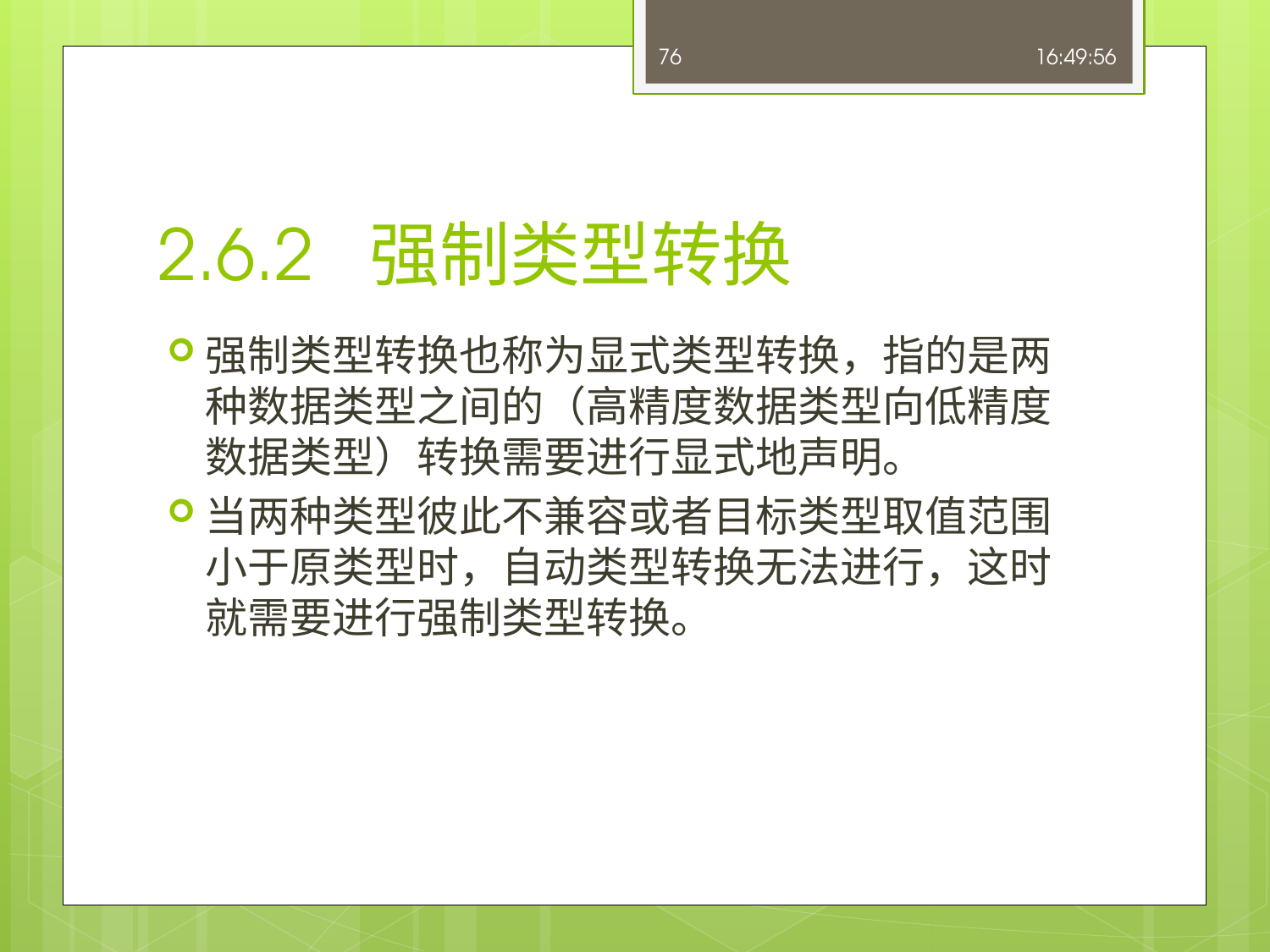

76
16:49:56
# 2.6.2  强制类型转换
强制类型转换也称为显式类型转换，指的是两种数据类型之间的（高精度数据类型向低精度数据类型）转换需要进行显式地声明。
当两种类型彼此不兼容或者目标类型取值范围小于原类型时，自动类型转换无法进行，这时就需要进行强制类型转换。